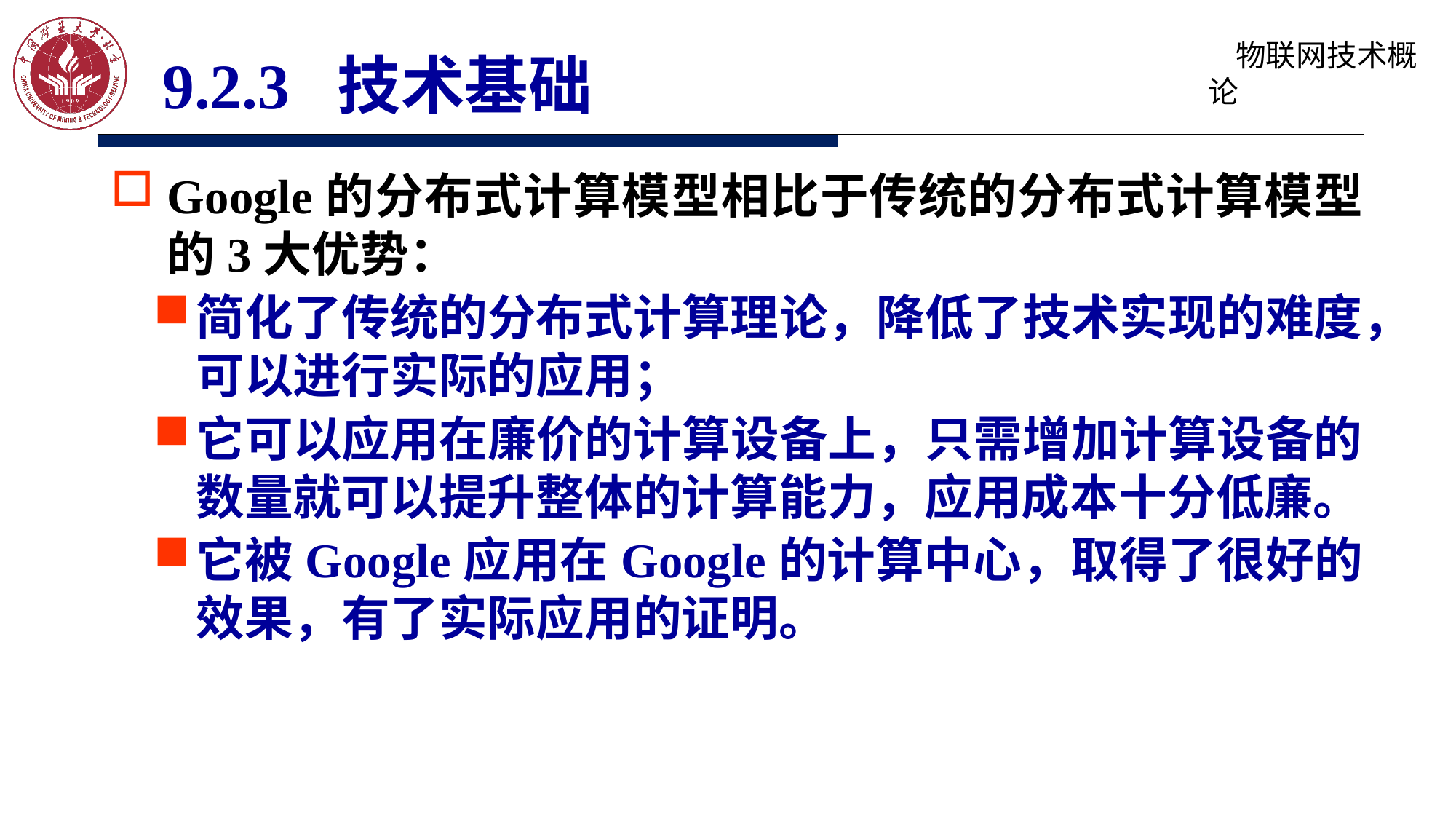

9.2.3  技术基础
Google的分布式计算模型相比于传统的分布式计算模型的3大优势：
简化了传统的分布式计算理论，降低了技术实现的难度，可以进行实际的应用；
它可以应用在廉价的计算设备上，只需增加计算设备的数量就可以提升整体的计算能力，应用成本十分低廉。
它被Google应用在Google的计算中心，取得了很好的效果，有了实际应用的证明。